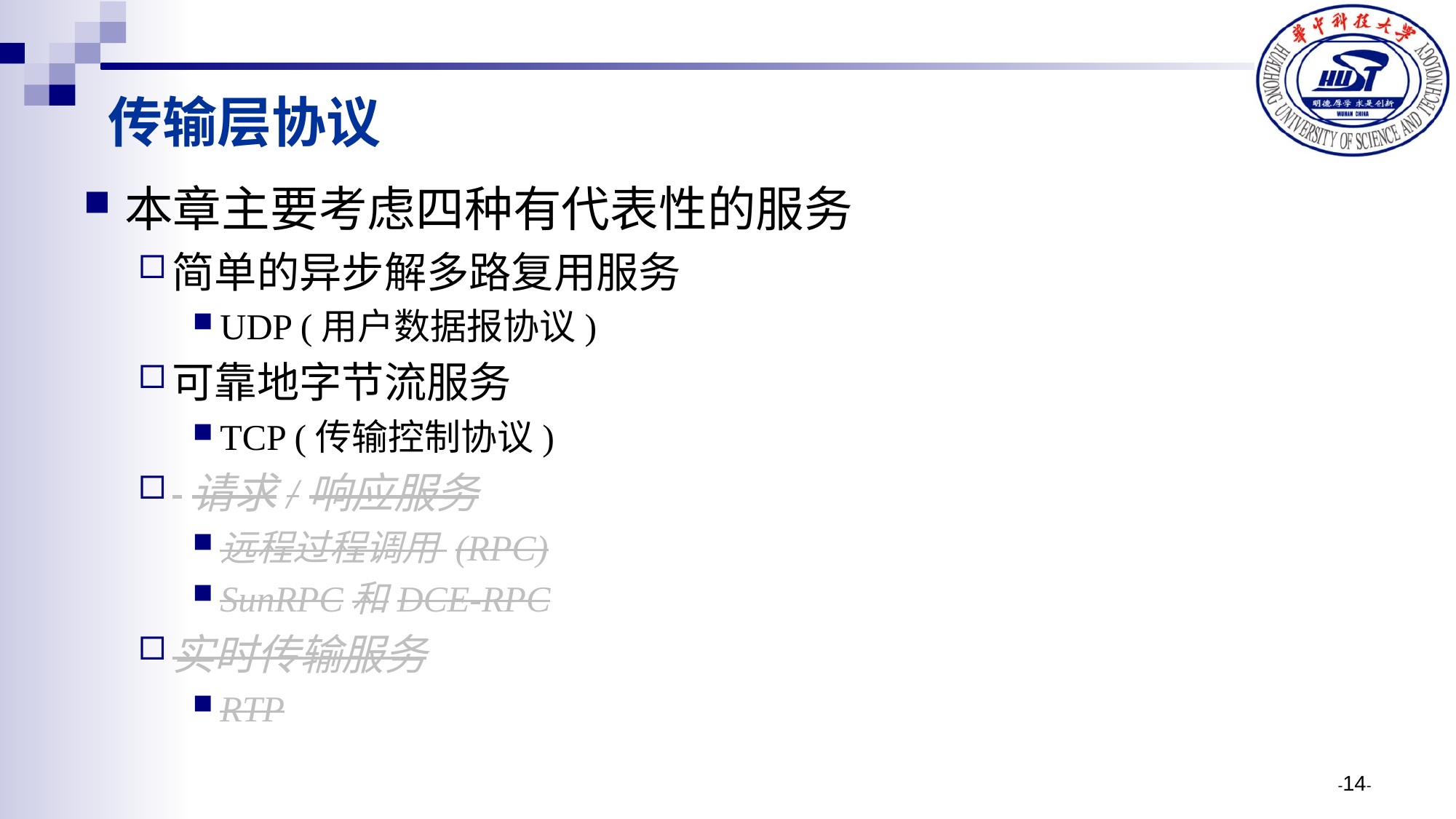

# 传输层协议
本章主要考虑四种有代表性的服务
简单的异步解多路复用服务
UDP (用户数据报协议)
可靠地字节流服务
TCP (传输控制协议)
 请求/响应服务
远程过程调用 (RPC)
SunRPC和DCE-RPC
实时传输服务
RTP
-14-